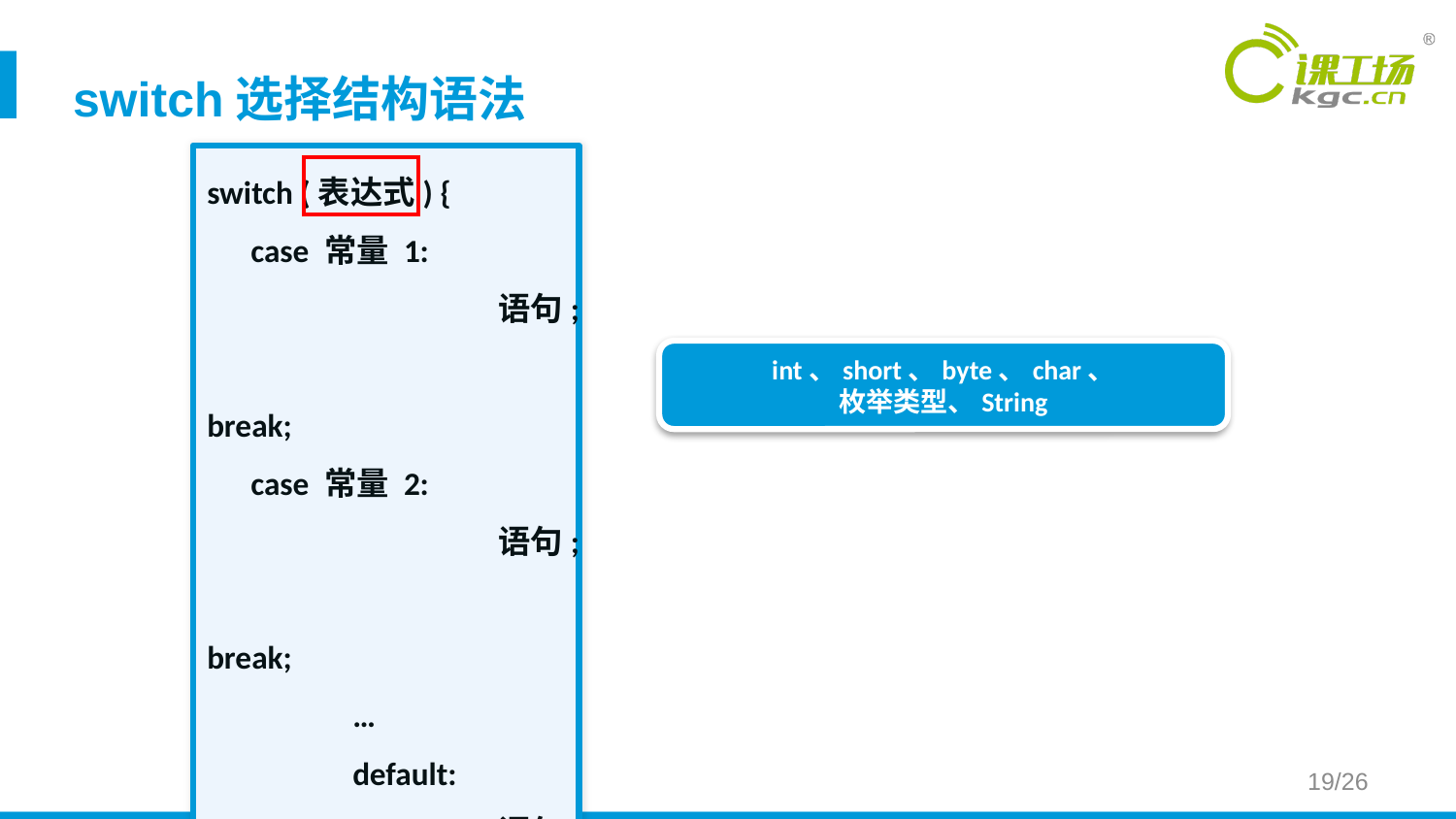

switch选择结构语法
switch (表达式) {
      case 常量 1:
		语句;
		break;
      case 常量 2:
		语句;
		break;
	…
	default:
		语句;
}

int、short、byte、char、
枚举类型、String
19/26